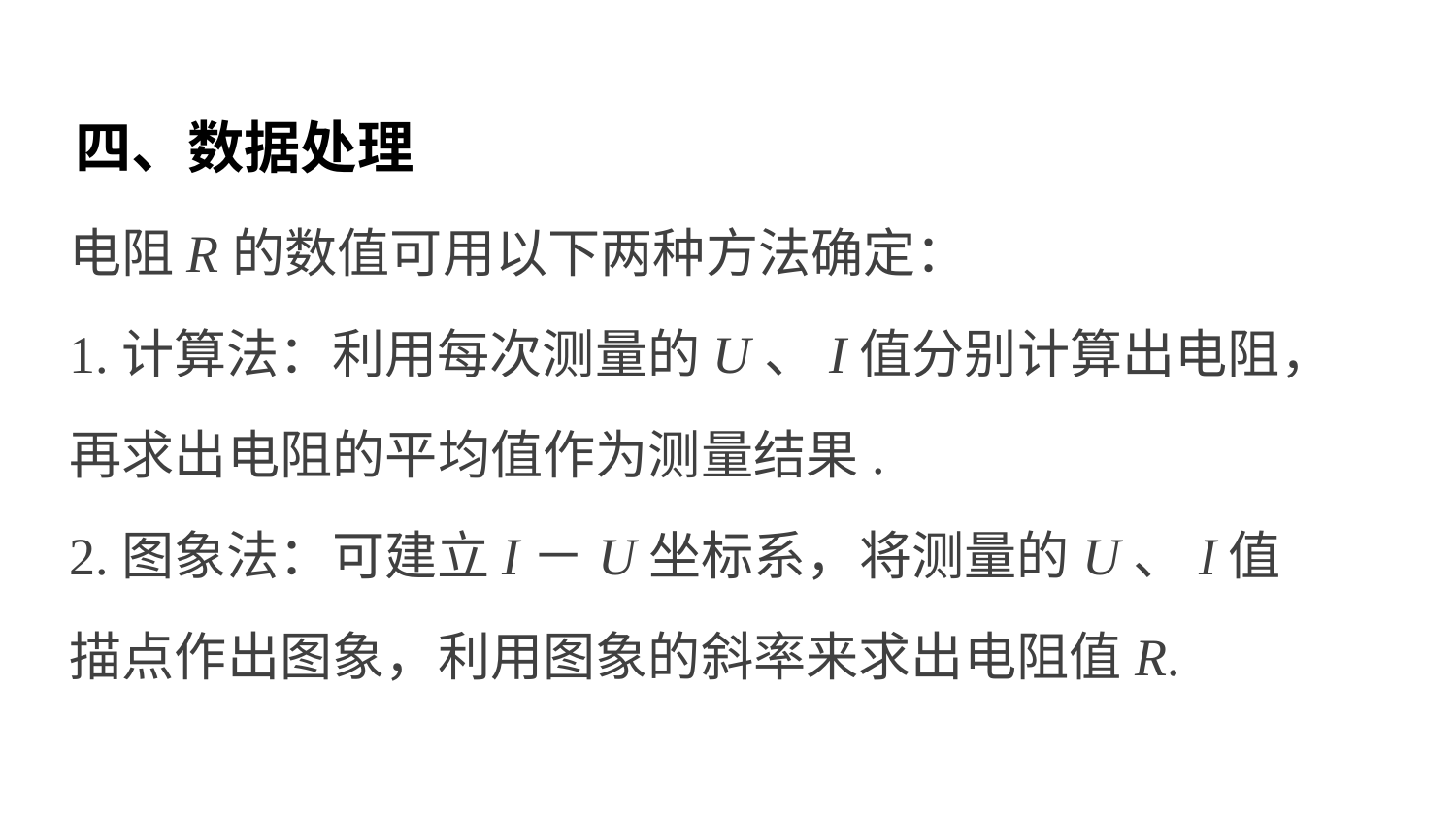

四、数据处理
电阻R的数值可用以下两种方法确定：
1.计算法：利用每次测量的U、I值分别计算出电阻，再求出电阻的平均值作为测量结果.
2.图象法：可建立I－U坐标系，将测量的U、I值描点作出图象，利用图象的斜率来求出电阻值R.